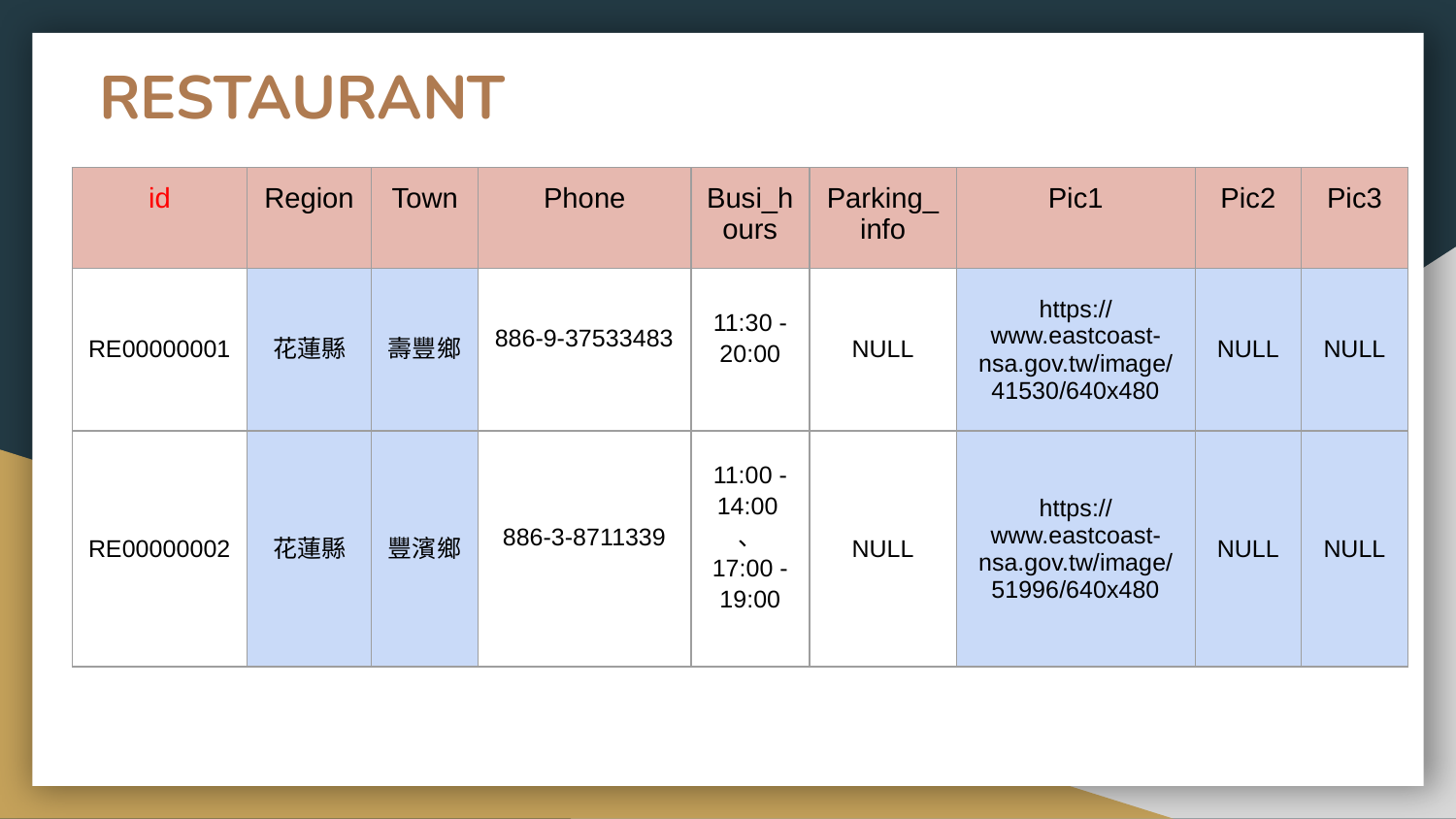

# RESTAURANT
| id | Region | Town | Phone | Busi\_hours | Parking\_info | Pic1 | Pic2 | Pic3 |
| --- | --- | --- | --- | --- | --- | --- | --- | --- |
| RE00000001 | 花蓮縣 | 壽豐鄉 | 886-9-37533483 | 11:30 - 20:00 | NULL | https://www.eastcoast-nsa.gov.tw/image/41530/640x480 | NULL | NULL |
| RE00000002 | 花蓮縣 | 豐濱鄉 | 886-3-8711339 | 11:00 - 14:00、 17:00 - 19:00 | NULL | https://www.eastcoast-nsa.gov.tw/image/51996/640x480 | NULL | NULL |